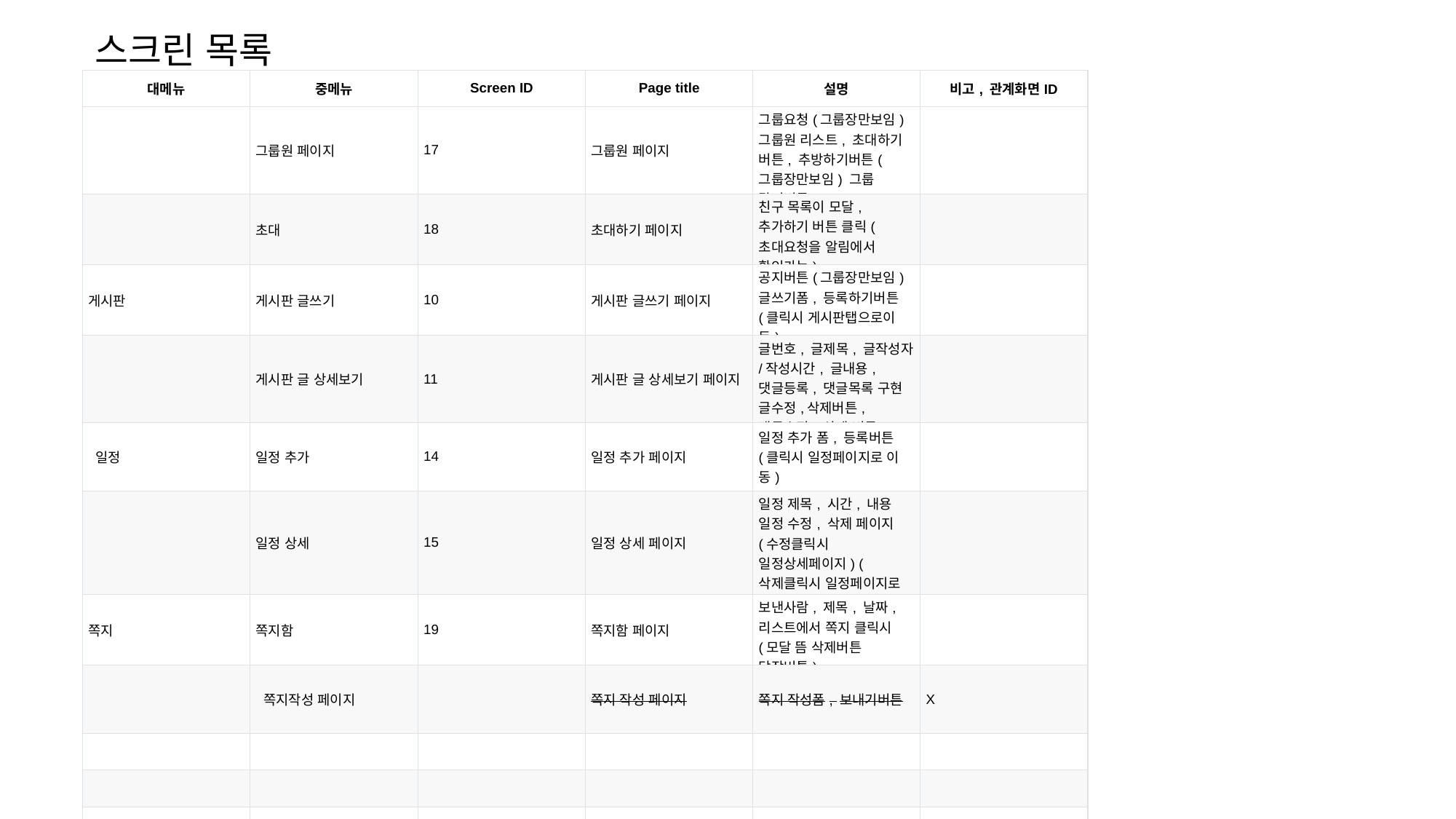

스크린 목록
| 대메뉴 | 중메뉴 | Screen ID | Page title | 설명 | 비고, 관계화면ID |
| --- | --- | --- | --- | --- | --- |
|  | 그룹원 페이지 | 17 | 그룹원 페이지 | 그룹요청(그룹장만보임) 그룹원 리스트, 초대하기 버튼, 추방하기버튼(그룹장만보임) 그룹 탈퇴버튼, |  |
|  | 초대 | 18 | 초대하기 페이지 | 친구 목록이 모달, 추가하기 버튼 클릭(초대요청을 알림에서 확인가능) |  |
| 게시판 | 게시판 글쓰기 | 10 | 게시판 글쓰기 페이지 | 공지버튼(그룹장만보임) 글쓰기폼, 등록하기버튼(클릭시 게시판탭으로이동) |  |
|  | 게시판 글 상세보기 | 11 | 게시판 글 상세보기 페이지 | 글번호, 글제목, 글작성자/작성시간, 글내용, 댓글등록, 댓글목록 구현 글수정,삭제버튼,댓글수정, 삭제 버튼 |  |
| 일정 | 일정 추가 | 14 | 일정 추가 페이지 | 일정 추가 폼, 등록버튼(클릭시 일정페이지로 이동) |  |
|  | 일정 상세 | 15 | 일정 상세 페이지 | 일정 제목, 시간, 내용 일정 수정, 삭제 페이지(수정클릭시 일정상세페이지) (삭제클릭시 일정페이지로 이동) |  |
| 쪽지 | 쪽지함 | 19 | 쪽지함 페이지 | 보낸사람, 제목, 날짜, 리스트에서 쪽지 클릭시 (모달 뜸 삭제버튼 답장버튼) |  |
|  | 쪽지작성 페이지 |  | 쪽지 작성 페이지 | 쪽지 작성폼, 보내기버튼 | X |
|  |  |  |  |  |  |
|  |  |  |  |  |  |
|  |  |  |  |  |  |